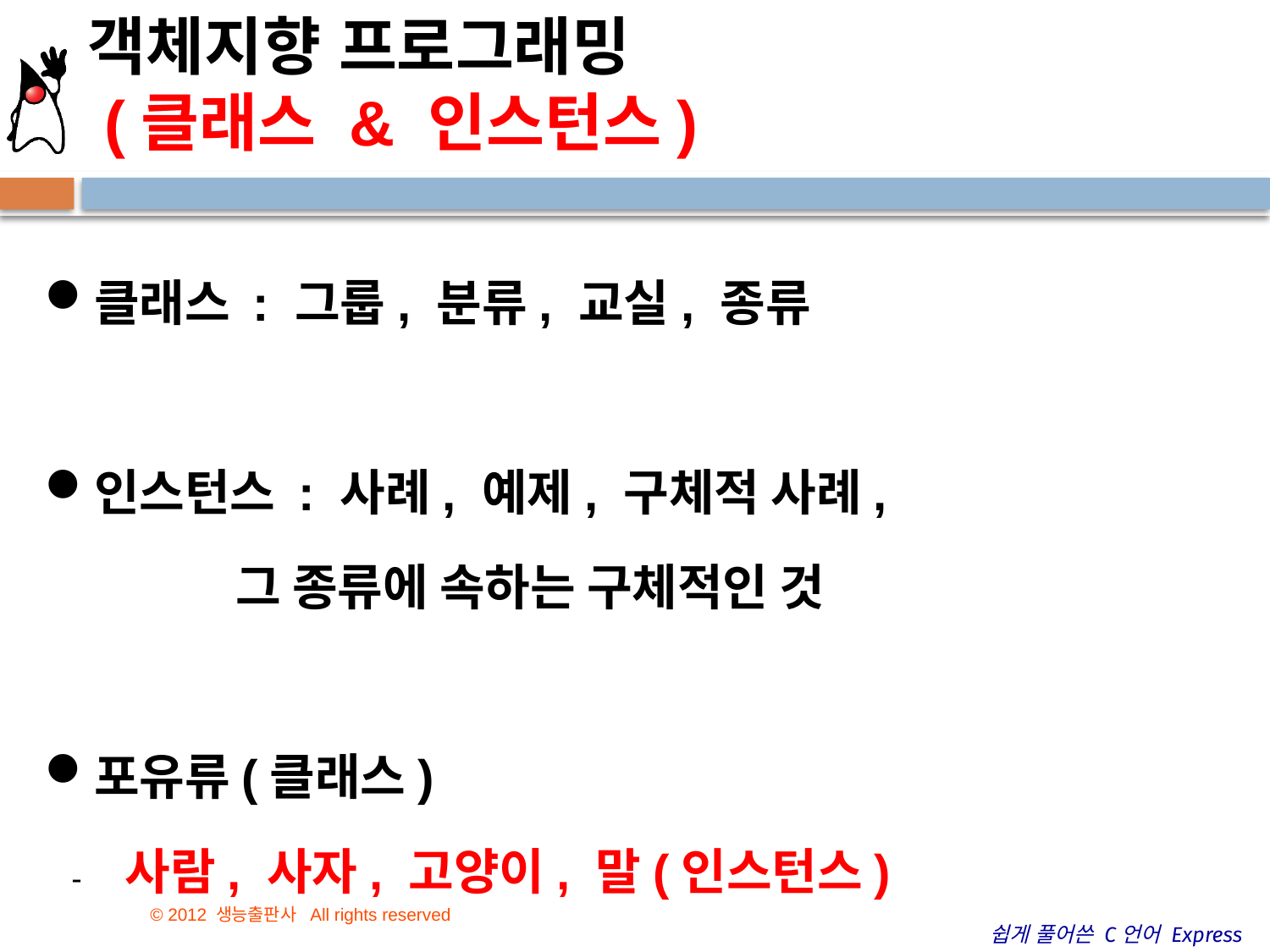

객체지향 프로그래밍
 (클래스 & 인스턴스)
클래스 : 그룹, 분류, 교실, 종류

인스턴스 : 사례, 예제, 구체적 사례,
                그 종류에 속하는 구체적인 것

포유류(클래스)
   -    사람, 사자, 고양이, 말(인스턴스)